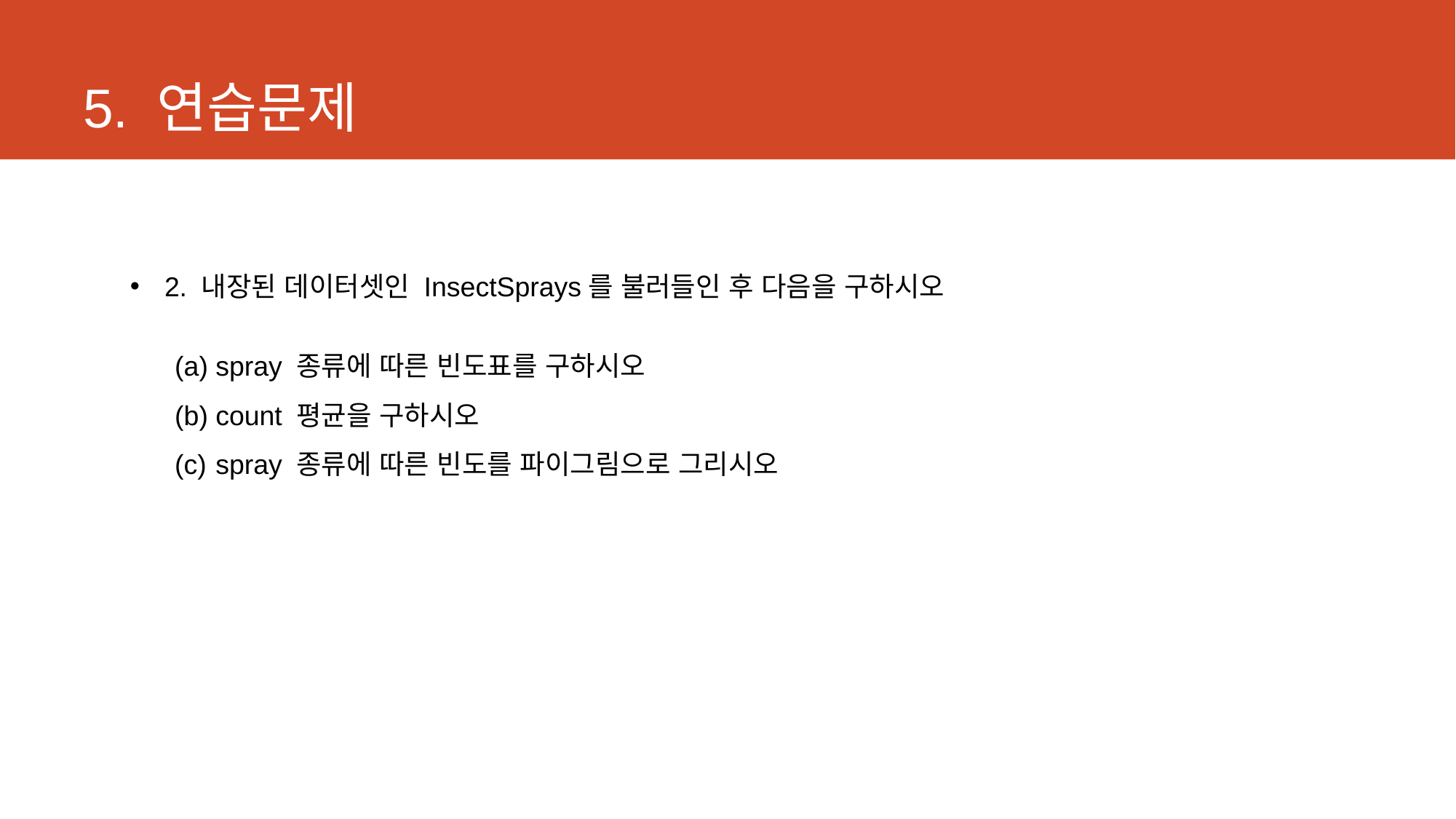

# 5. 연습문제
2. 내장된 데이터셋인 InsectSprays를 불러들인 후 다음을 구하시오
spray 종류에 따른 빈도표를 구하시오
count 평균을 구하시오
spray 종류에 따른 빈도를 파이그림으로 그리시오